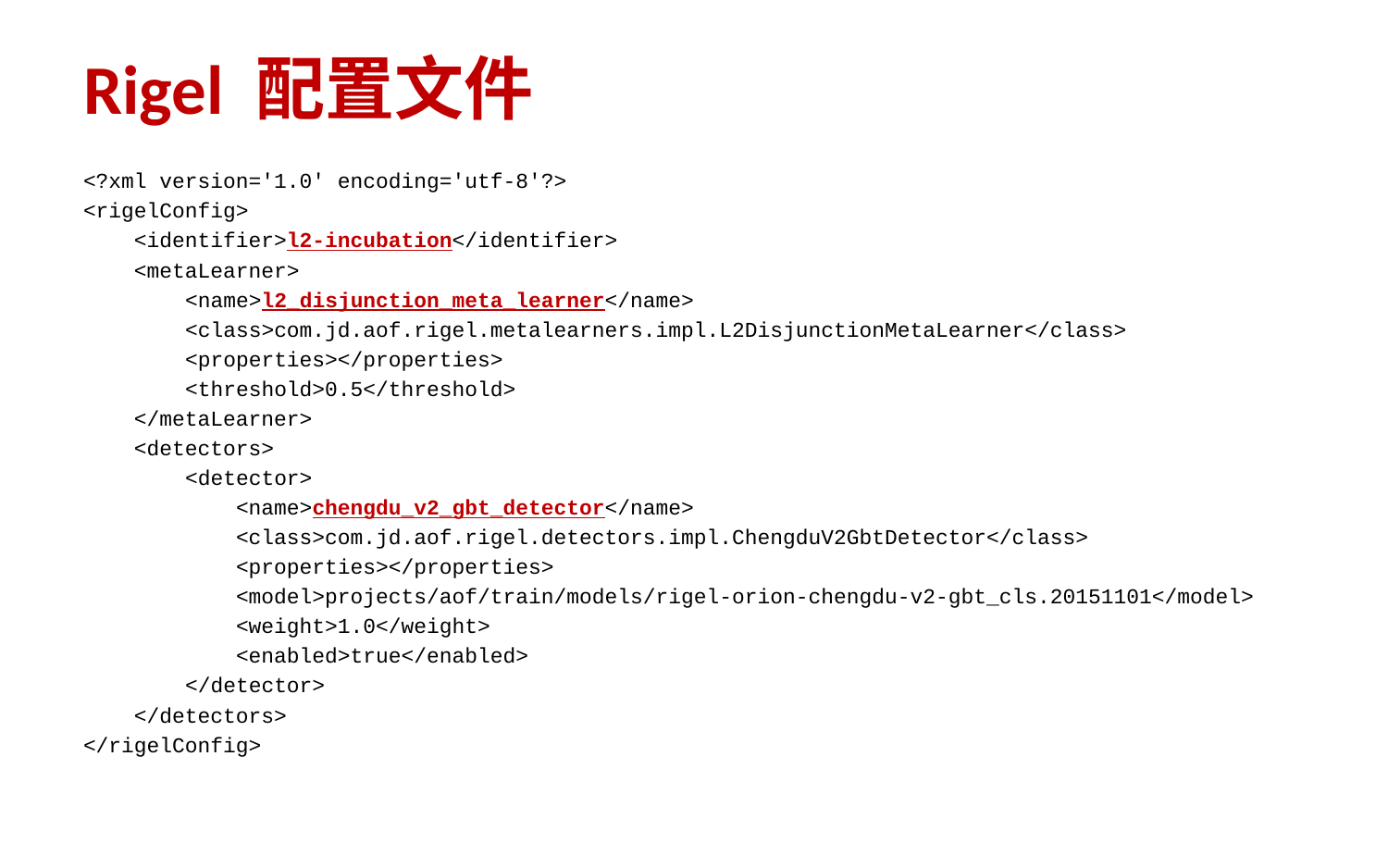

# Rigel 配置文件
<?xml version='1.0' encoding='utf-8'?>
<rigelConfig>
    <identifier>l2-incubation</identifier>
    <metaLearner>
        <name>l2_disjunction_meta_learner</name>
        <class>com.jd.aof.rigel.metalearners.impl.L2DisjunctionMetaLearner</class>
        <properties></properties>
        <threshold>0.5</threshold>
    </metaLearner>
    <detectors>
        <detector>
            <name>chengdu_v2_gbt_detector</name>
            <class>com.jd.aof.rigel.detectors.impl.ChengduV2GbtDetector</class>
            <properties></properties>
            <model>projects/aof/train/models/rigel-orion-chengdu-v2-gbt_cls.20151101</model>
            <weight>1.0</weight>
            <enabled>true</enabled>
        </detector>
    </detectors>
</rigelConfig>